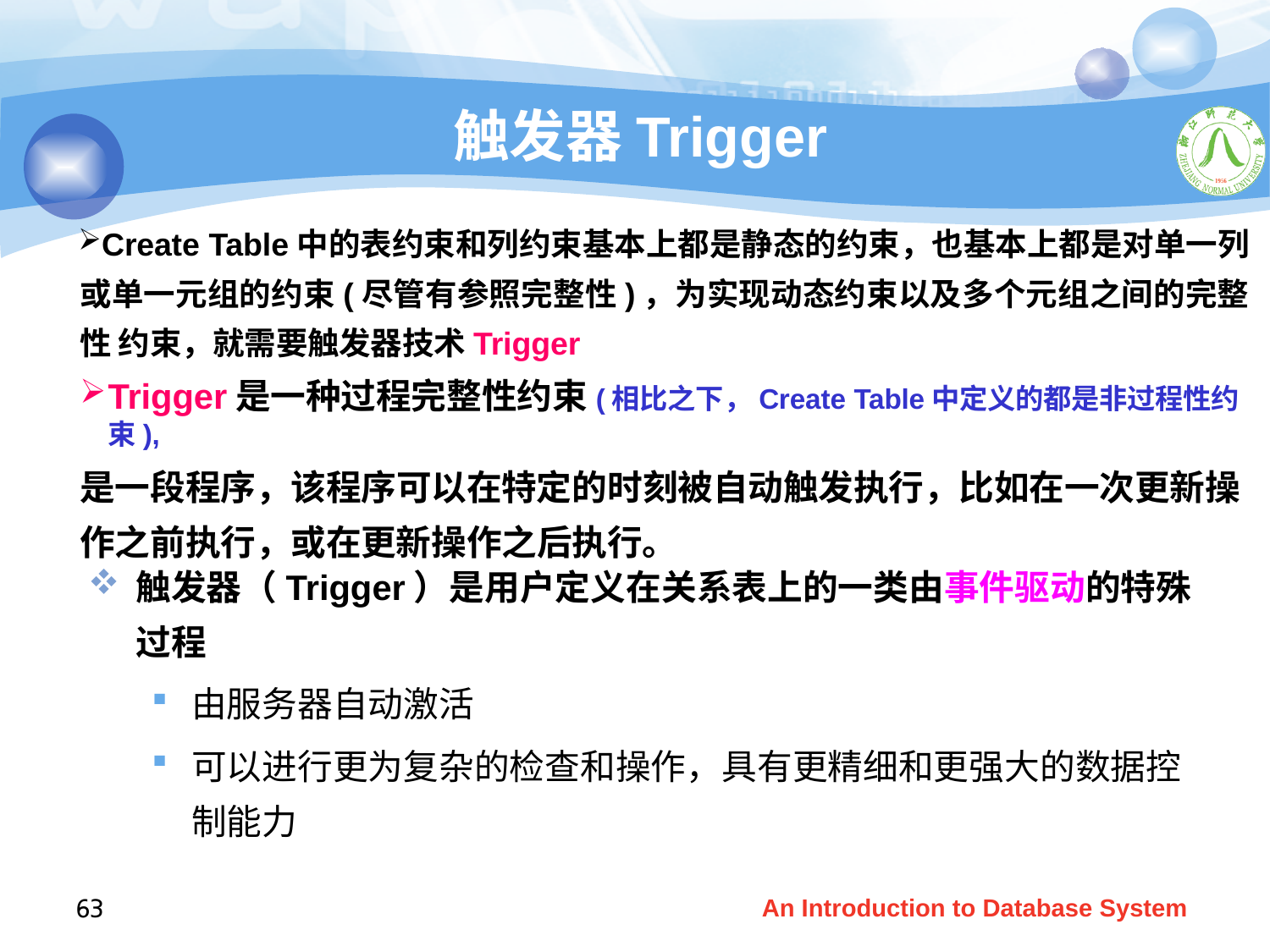

# 触发器Trigger
Create Table中的表约束和列约束基本上都是静态的约束，也基本上都是对单一列 或单一元组的约束(尽管有参照完整性)，为实现动态约束以及多个元组之间的完整性 约束，就需要触发器技术Trigger
Trigger是一种过程完整性约束(相比之下，Create Table中定义的都是非过程性约束),
是一段程序，该程序可以在特定的时刻被自动触发执行，比如在一次更新操作之前执行，或在更新操作之后执行。
触发器（Trigger）是用户定义在关系表上的一类由事件驱动的特殊过程
由服务器自动激活
可以进行更为复杂的检查和操作，具有更精细和更强大的数据控制能力
63
An Introduction to Database System